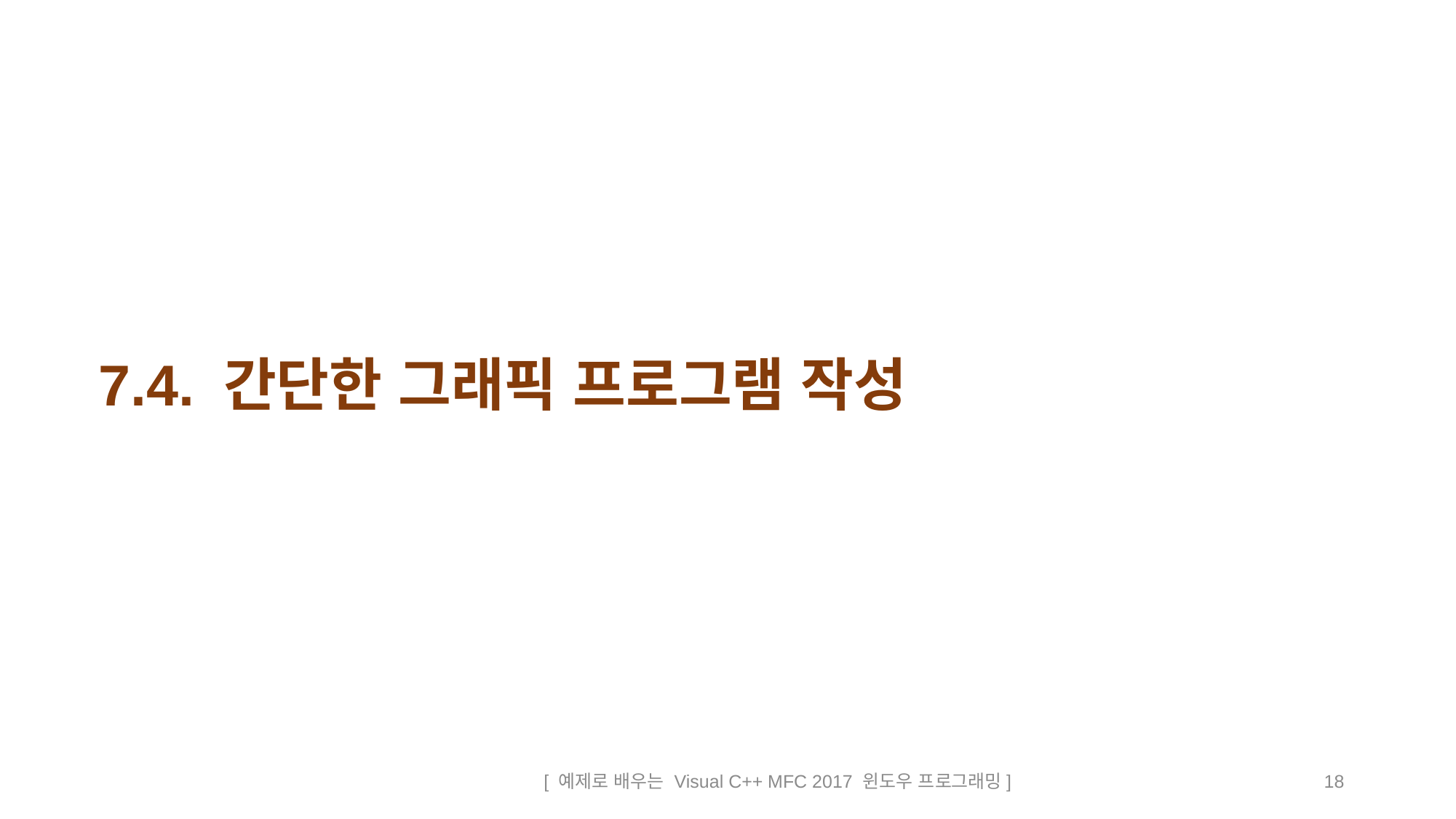

# 7.4. 간단한 그래픽 프로그램 작성
[ 예제로 배우는 Visual C++ MFC 2017 윈도우 프로그래밍]
18